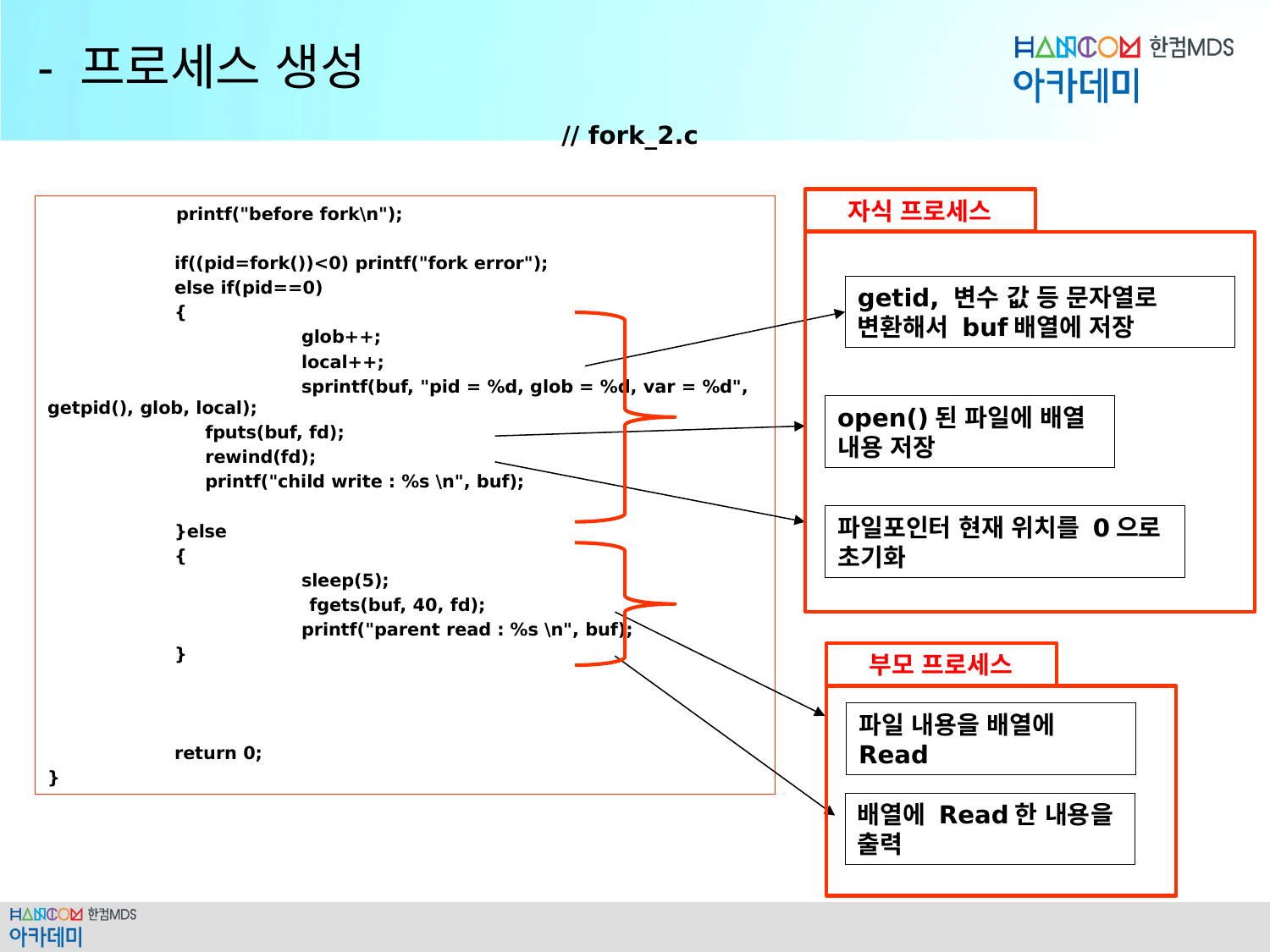

# - 프로세스 생성
// fork_2.c
자식 프로세스
                     printf("before fork\n");

	if((pid=fork())<0) printf("fork error");
	else if(pid==0)
	{
		glob++;
		local++;
		sprintf(buf, "pid = %d, glob = %d, var = %d", getpid(), glob, local);
	     fputs(buf, fd);
	     rewind(fd);
	     printf("child write : %s \n", buf);

	}else
	{
		sleep(5);
	                      fgets(buf, 40, fd);
		printf("parent read : %s \n", buf);
	}

	return 0;
}

getid, 변수 값 등 문자열로 변환해서 buf배열에 저장

open()된 파일에 배열 내용 저장
파일포인터 현재 위치를 0으로 초기화

부모 프로세스

파일 내용을 배열에 Read
배열에 Read한 내용을 출력